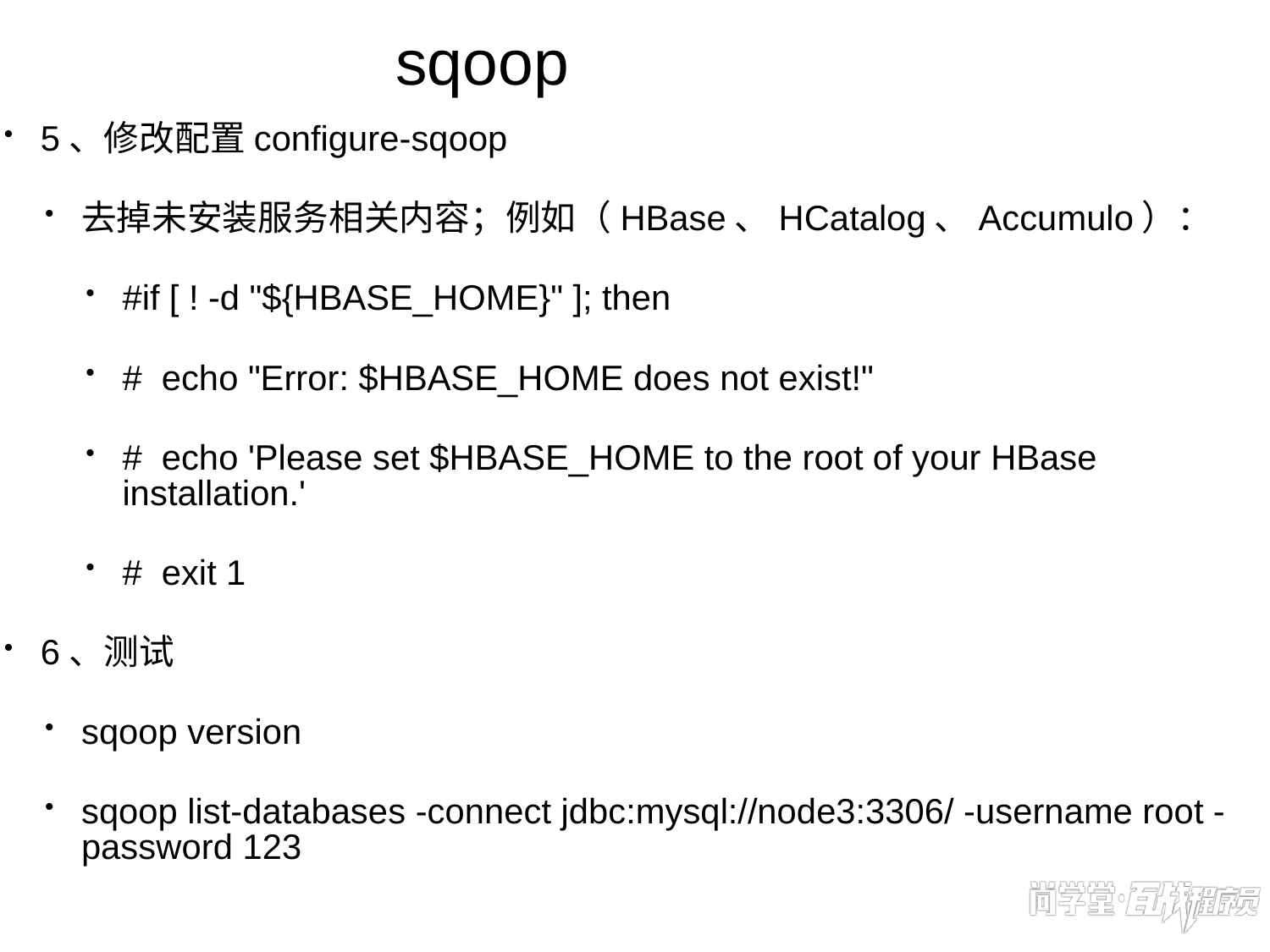

sqoop
5、修改配置configure-sqoop
去掉未安装服务相关内容；例如（HBase、HCatalog、Accumulo）：
#if [ ! -d "${HBASE_HOME}" ]; then
#  echo "Error: $HBASE_HOME does not exist!"
#  echo 'Please set $HBASE_HOME to the root of your HBase installation.'
#  exit 1
6、测试
sqoop version
sqoop list-databases -connect jdbc:mysql://node3:3306/ -username root -password 123